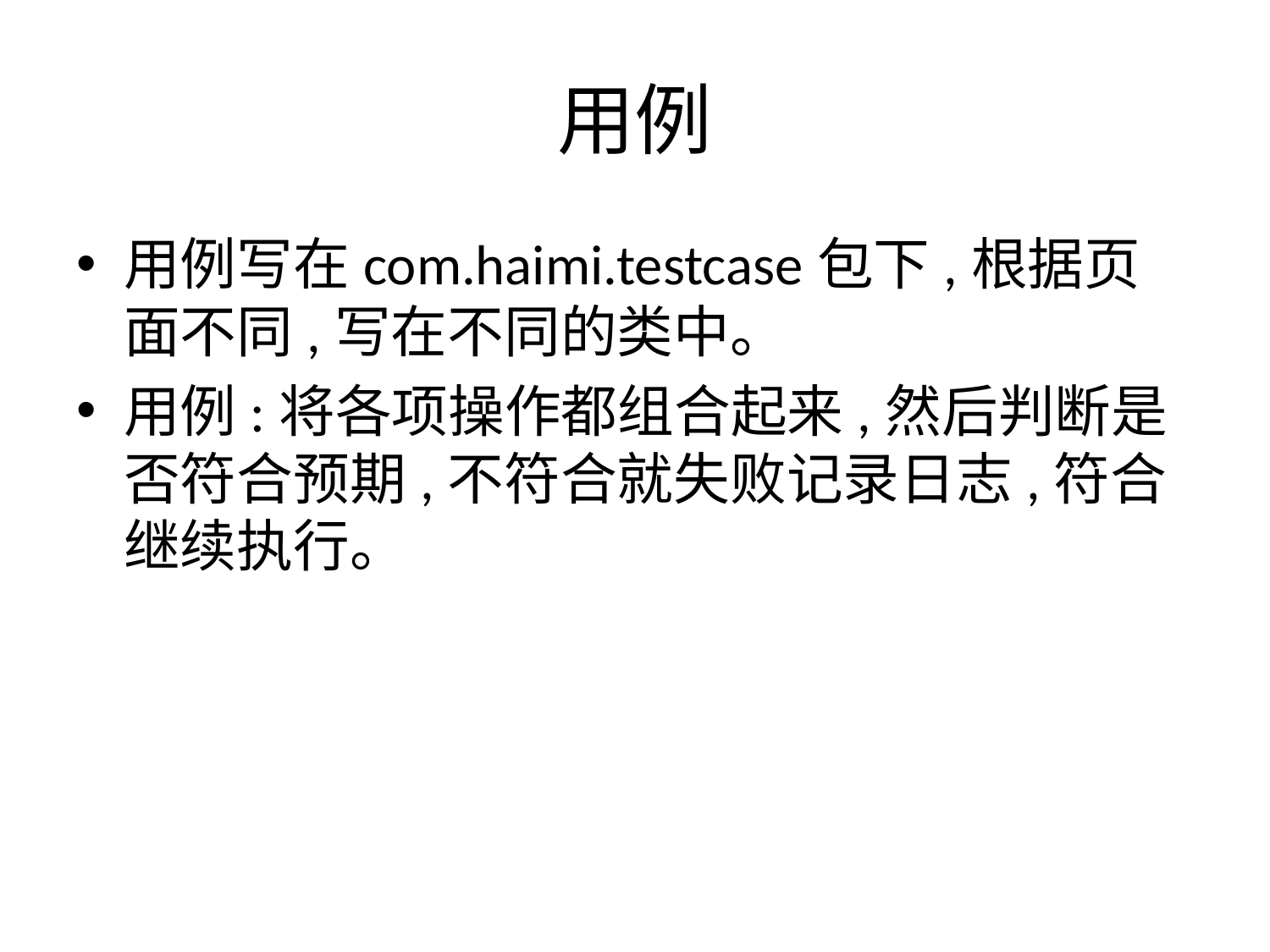

# 用例
用例写在com.haimi.testcase包下,根据页面不同,写在不同的类中。
用例:将各项操作都组合起来,然后判断是否符合预期,不符合就失败记录日志,符合继续执行。